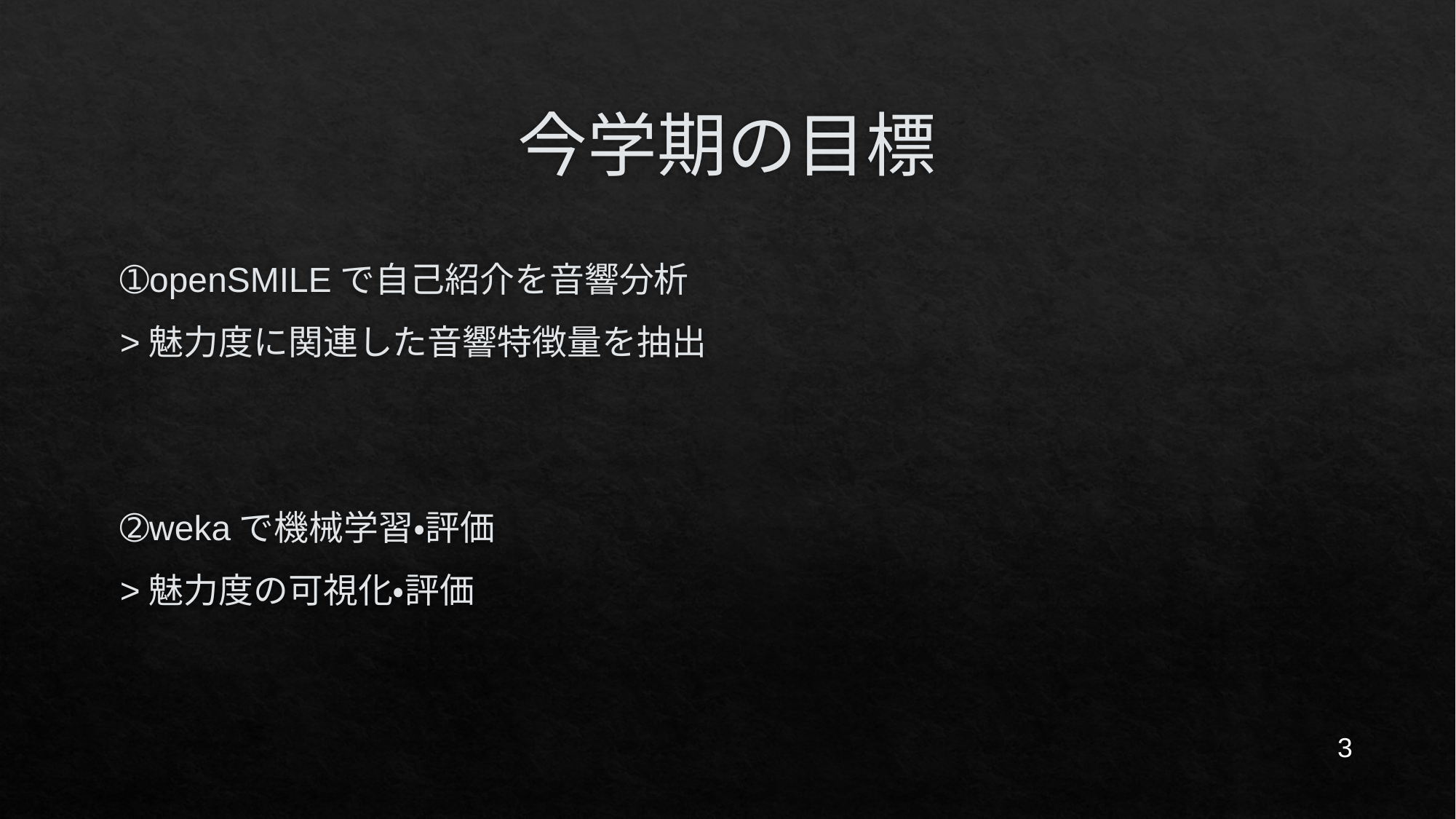

# 今学期の目標
➀openSMILEで自己紹介を音響分析
>魅力度に関連した音響特徴量を抽出

➁wekaで機械学習・評価
>魅力度の可視化・評価
3